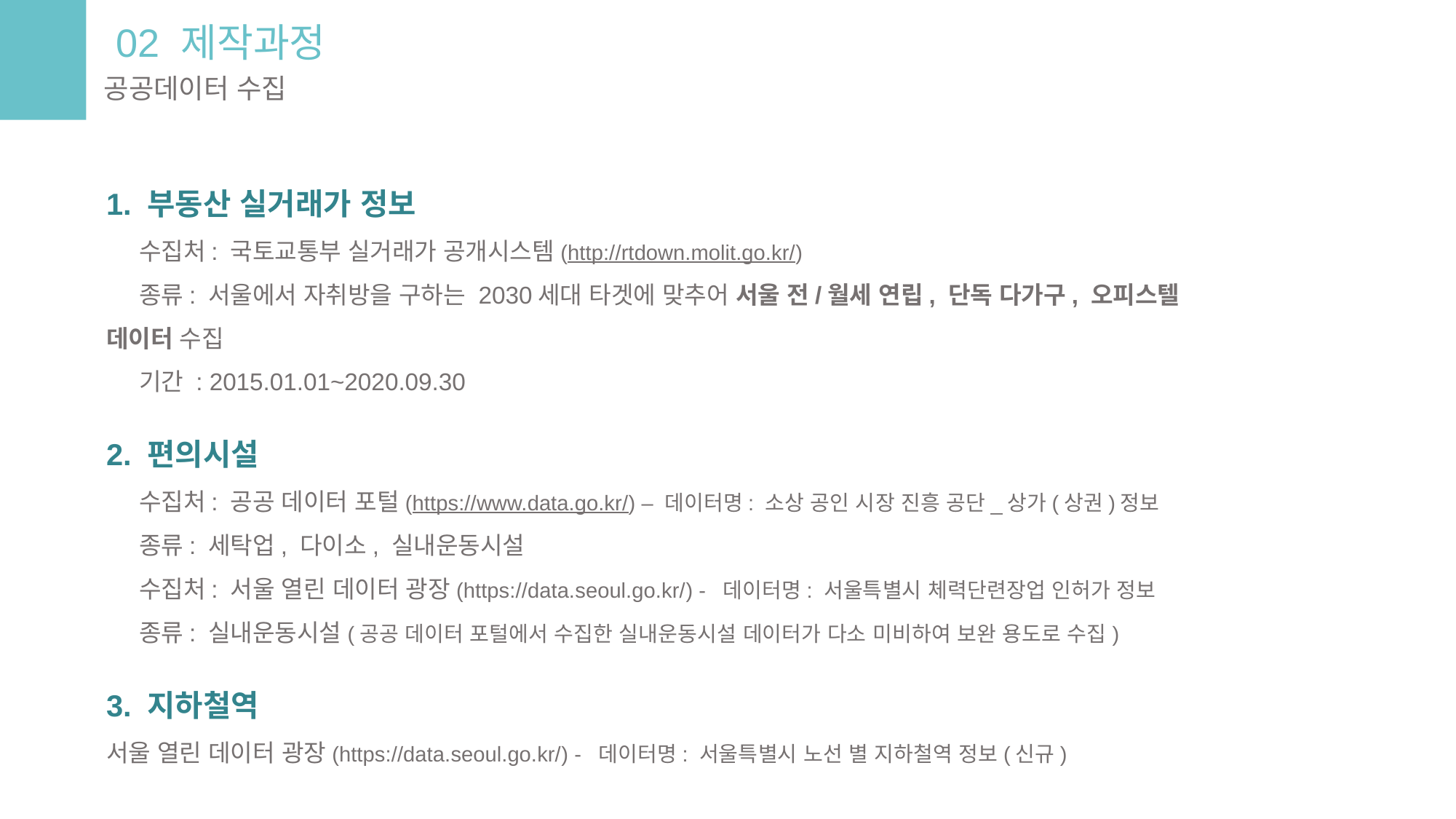

02 제작과정
공공데이터 수집
1. 부동산 실거래가 정보
    수집처: 국토교통부 실거래가 공개시스템(http://rtdown.molit.go.kr/)
    종류: 서울에서 자취방을 구하는 2030세대 타겟에 맞추어 서울 전/월세 연립, 단독 다가구, 오피스텔 데이터 수집
    기간 : 2015.01.01~2020.09.30

2. 편의시설
    수집처: 공공 데이터 포털(https://www.data.go.kr/) – 데이터명: 소상 공인 시장 진흥 공단_상가(상권)정보
    종류: 세탁업, 다이소, 실내운동시설
    수집처: 서울 열린 데이터 광장(https://data.seoul.go.kr/) -  데이터명: 서울특별시 체력단련장업 인허가 정보
    종류: 실내운동시설(공공 데이터 포털에서 수집한 실내운동시설 데이터가 다소 미비하여 보완 용도로 수집)

3. 지하철역
서울 열린 데이터 광장(https://data.seoul.go.kr/) -  데이터명: 서울특별시 노선 별 지하철역 정보(신규)